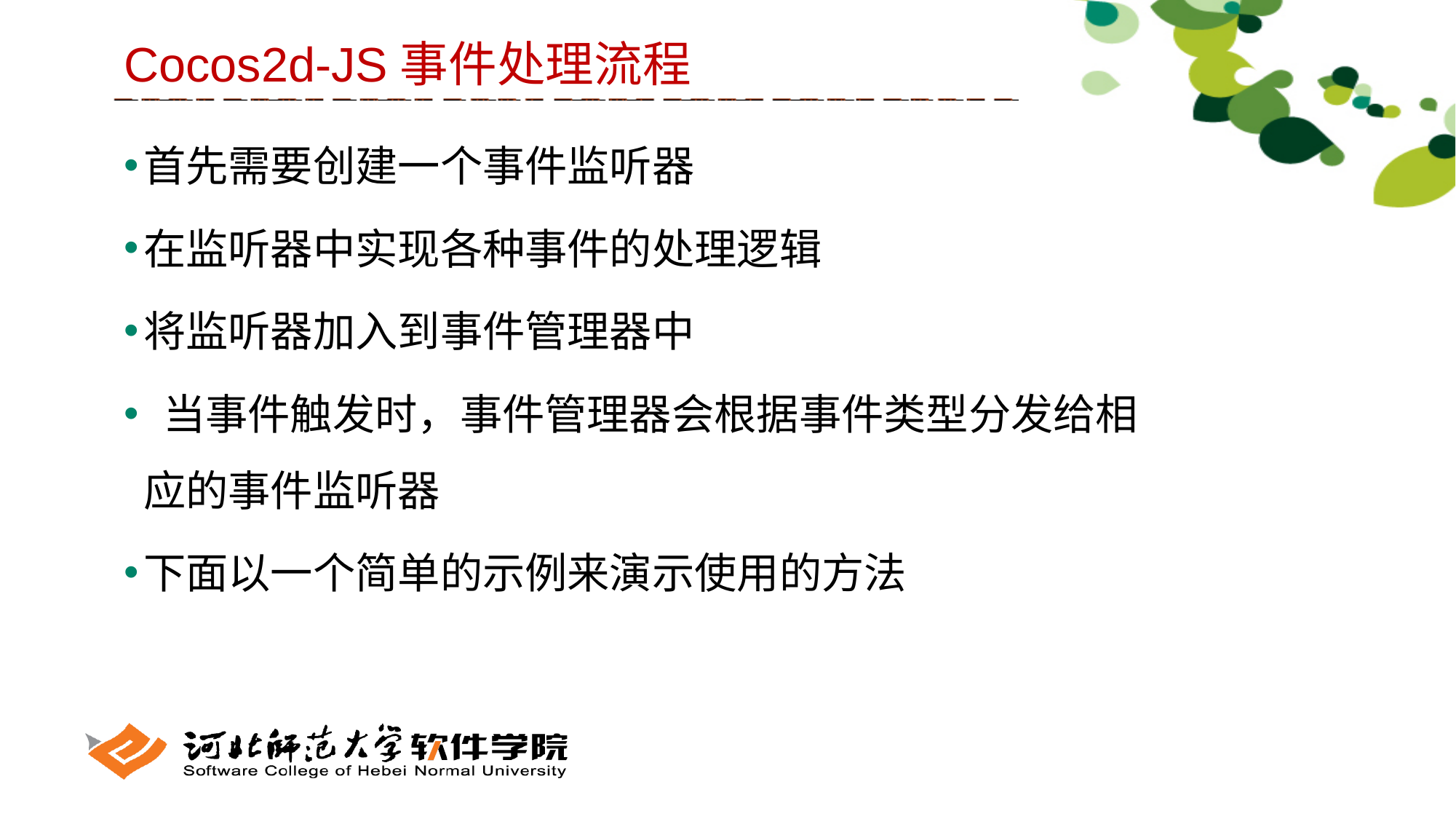

Cocos2d-JS事件处理流程
首先需要创建一个事件监听器
在监听器中实现各种事件的处理逻辑
将监听器加入到事件管理器中
 当事件触发时，事件管理器会根据事件类型分发给相应的事件监听器
下面以一个简单的示例来演示使用的方法